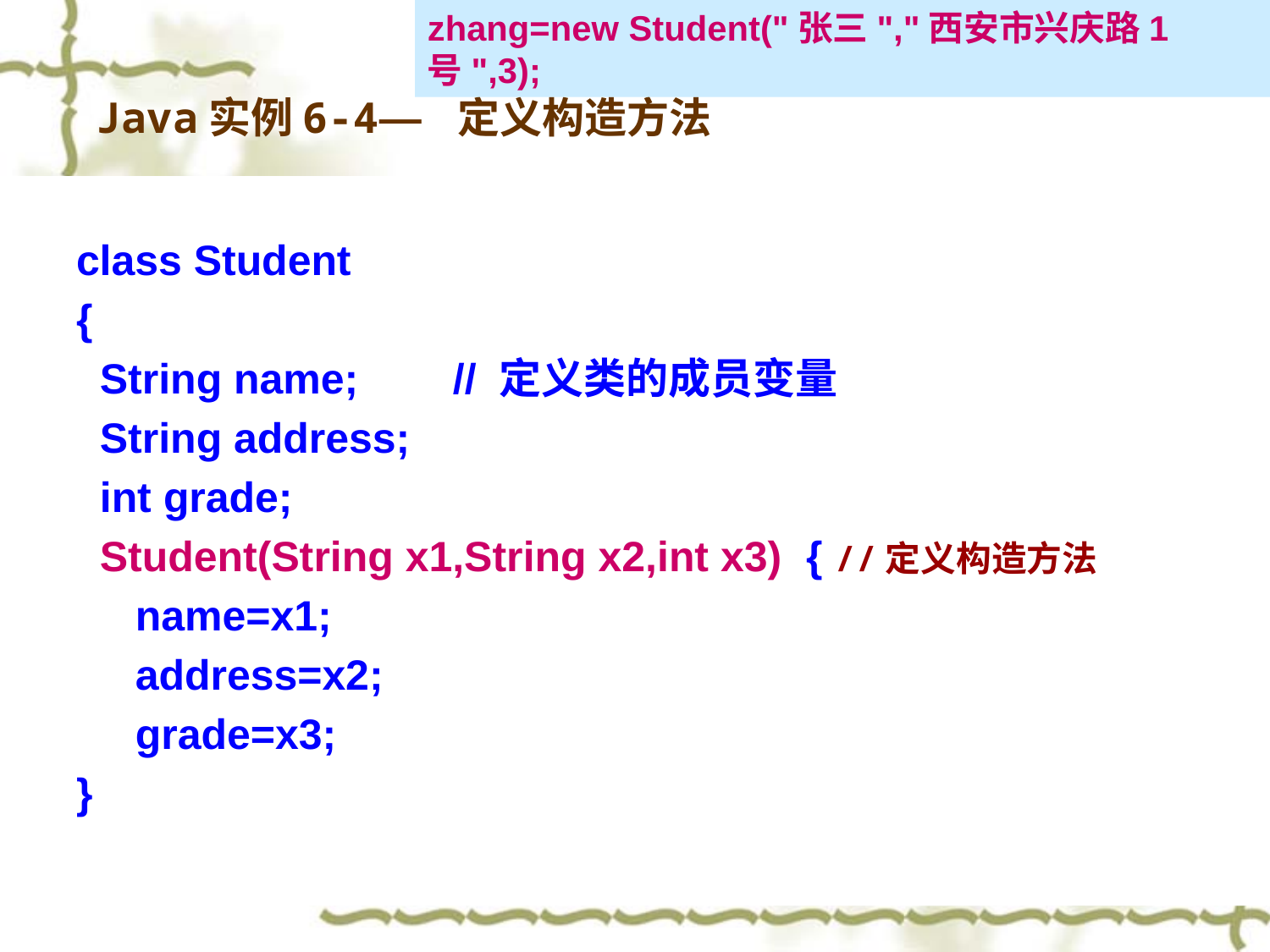

zhang=new Student("张三","西安市兴庆路1号",3);
# Java实例6-4— 定义构造方法

class Student
{
  String name;        // 定义类的成员变量
  String address;
  int grade;
  Student(String x1,String x2,int x3)  { //定义构造方法
     name=x1;
     address=x2;
     grade=x3;
}